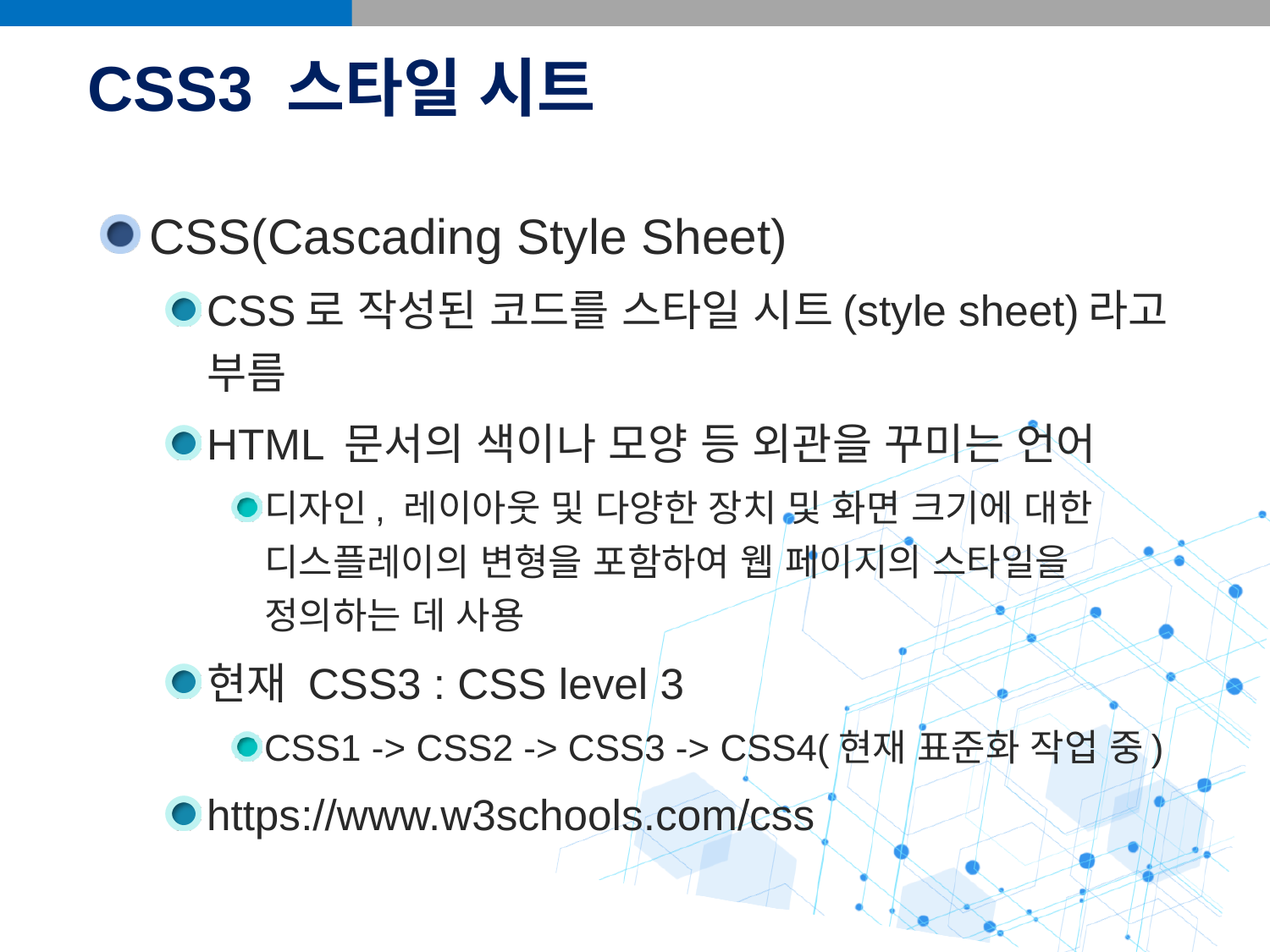

3
# CSS3 스타일 시트
CSS(Cascading Style Sheet)
CSS로 작성된 코드를 스타일 시트(style sheet)라고 부름
HTML 문서의 색이나 모양 등 외관을 꾸미는 언어
디자인, 레이아웃 및 다양한 장치 및 화면 크기에 대한 디스플레이의 변형을 포함하여 웹 페이지의 스타일을 정의하는 데 사용
현재 CSS3 : CSS level 3
CSS1 -> CSS2 -> CSS3 -> CSS4(현재 표준화 작업 중)
https://www.w3schools.com/css